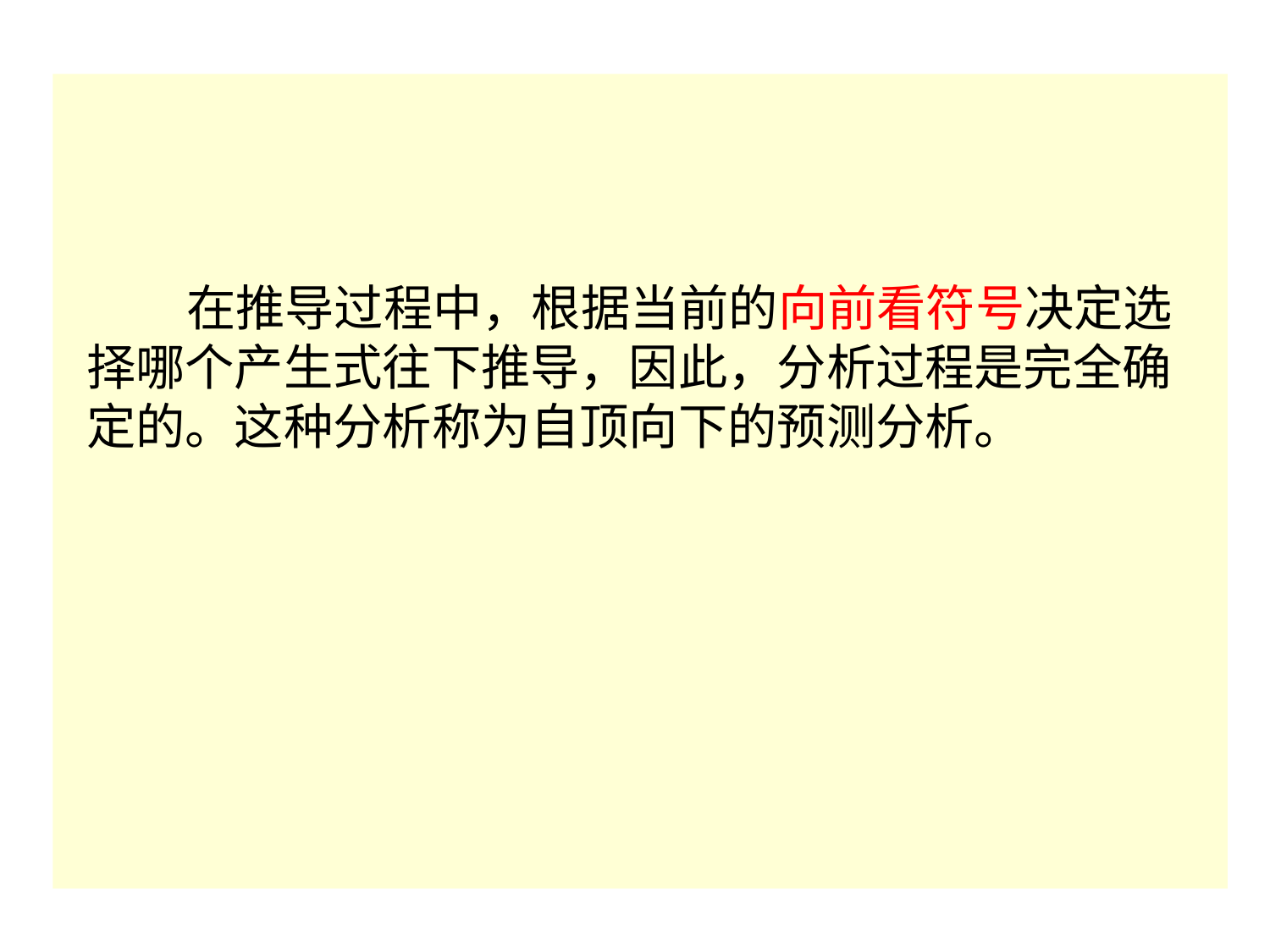

在推导过程中，根据当前的向前看符号决定选择哪个产生式往下推导，因此，分析过程是完全确定的。这种分析称为自顶向下的预测分析。